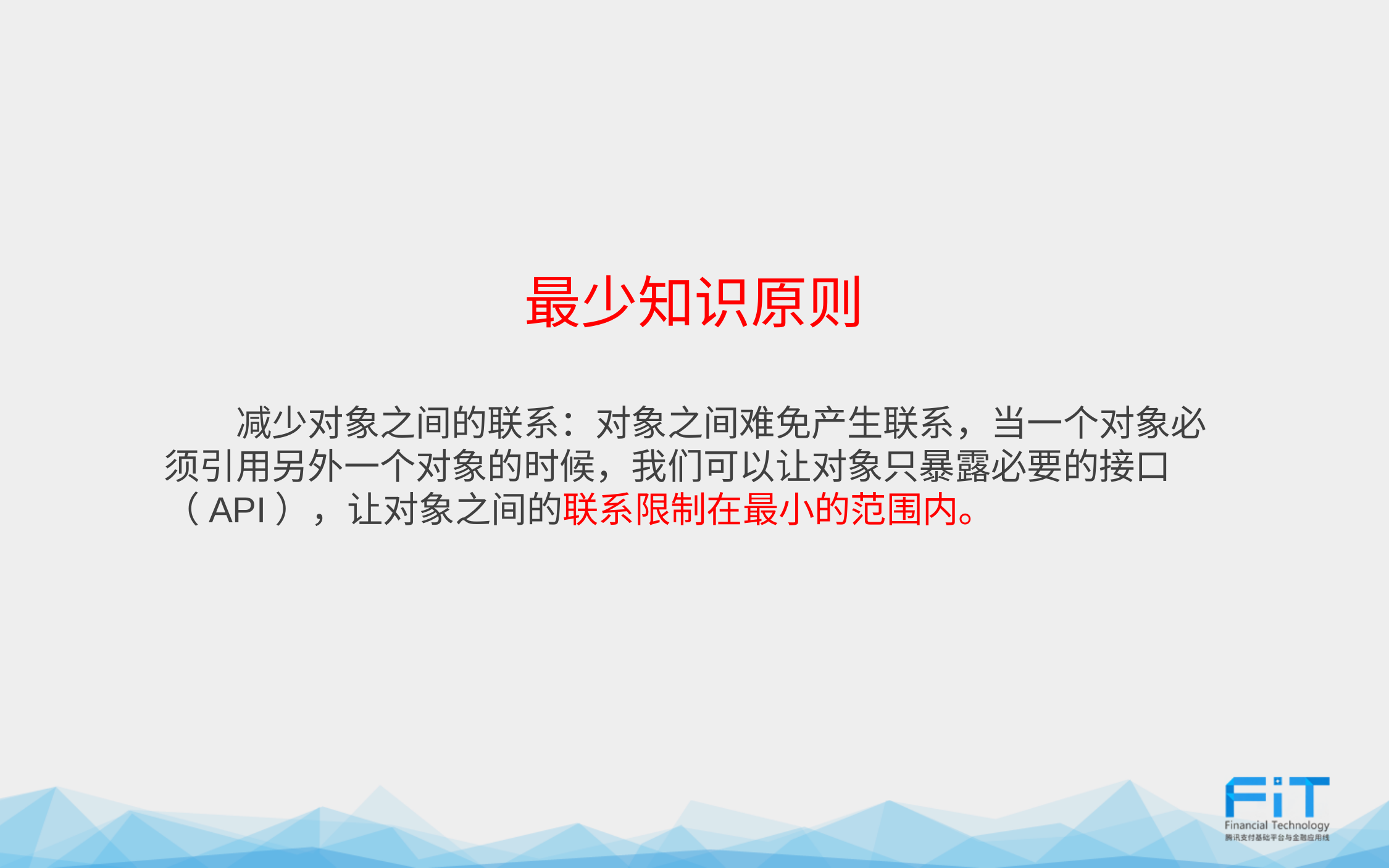

最少知识原则
　　减少对象之间的联系：对象之间难免产生联系，当一个对象必须引用另外一个对象的时候，我们可以让对象只暴露必要的接口（API），让对象之间的联系限制在最小的范围内。